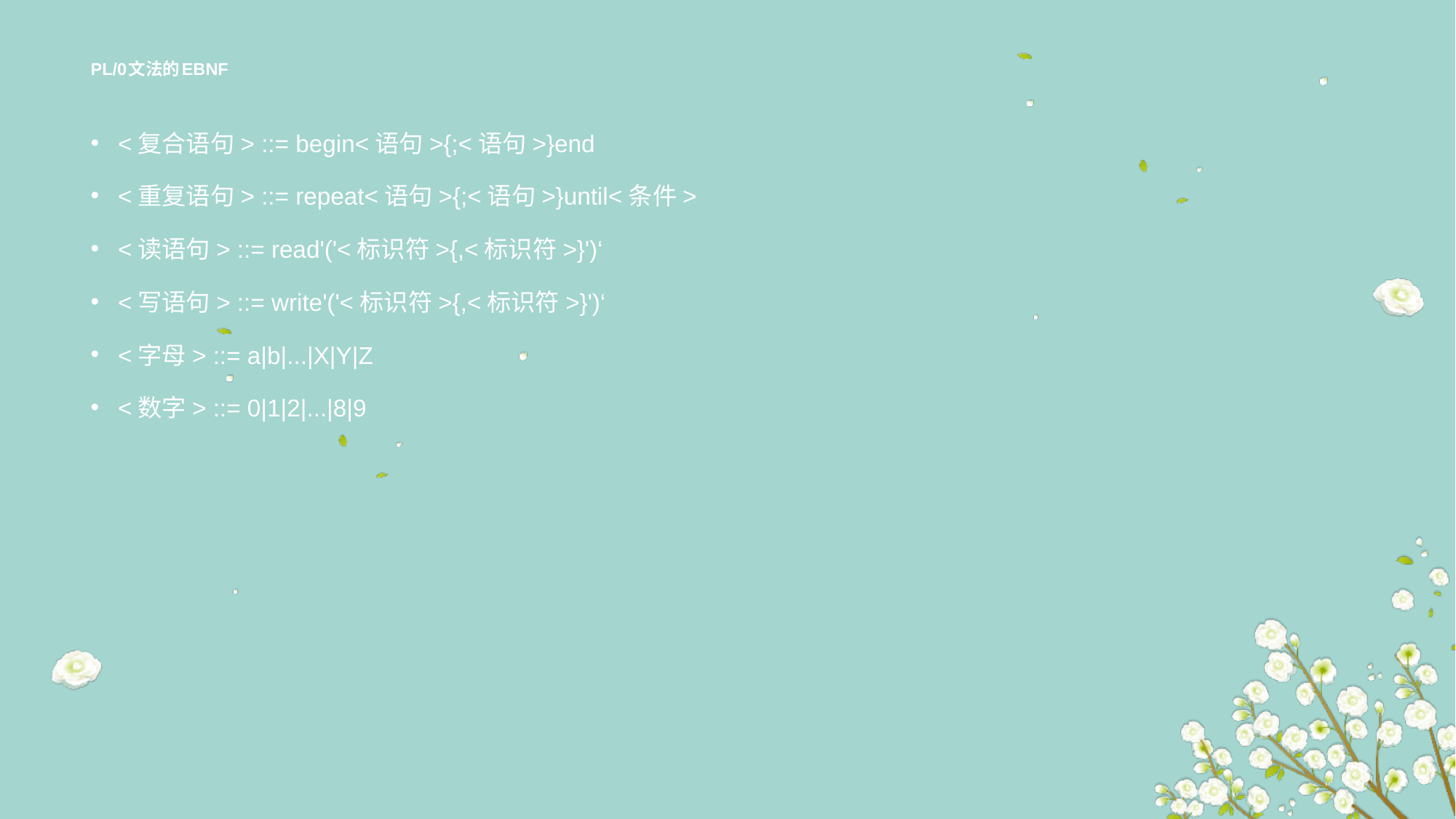

# PL/0文法的EBNF
<复合语句> ::= begin<语句>{;<语句>}end
<重复语句> ::= repeat<语句>{;<语句>}until<条件>
<读语句> ::= read'('<标识符>{,<标识符>}')‘
<写语句> ::= write'('<标识符>{,<标识符>}')‘
<字母> ::= a|b|...|X|Y|Z
<数字> ::= 0|1|2|...|8|9